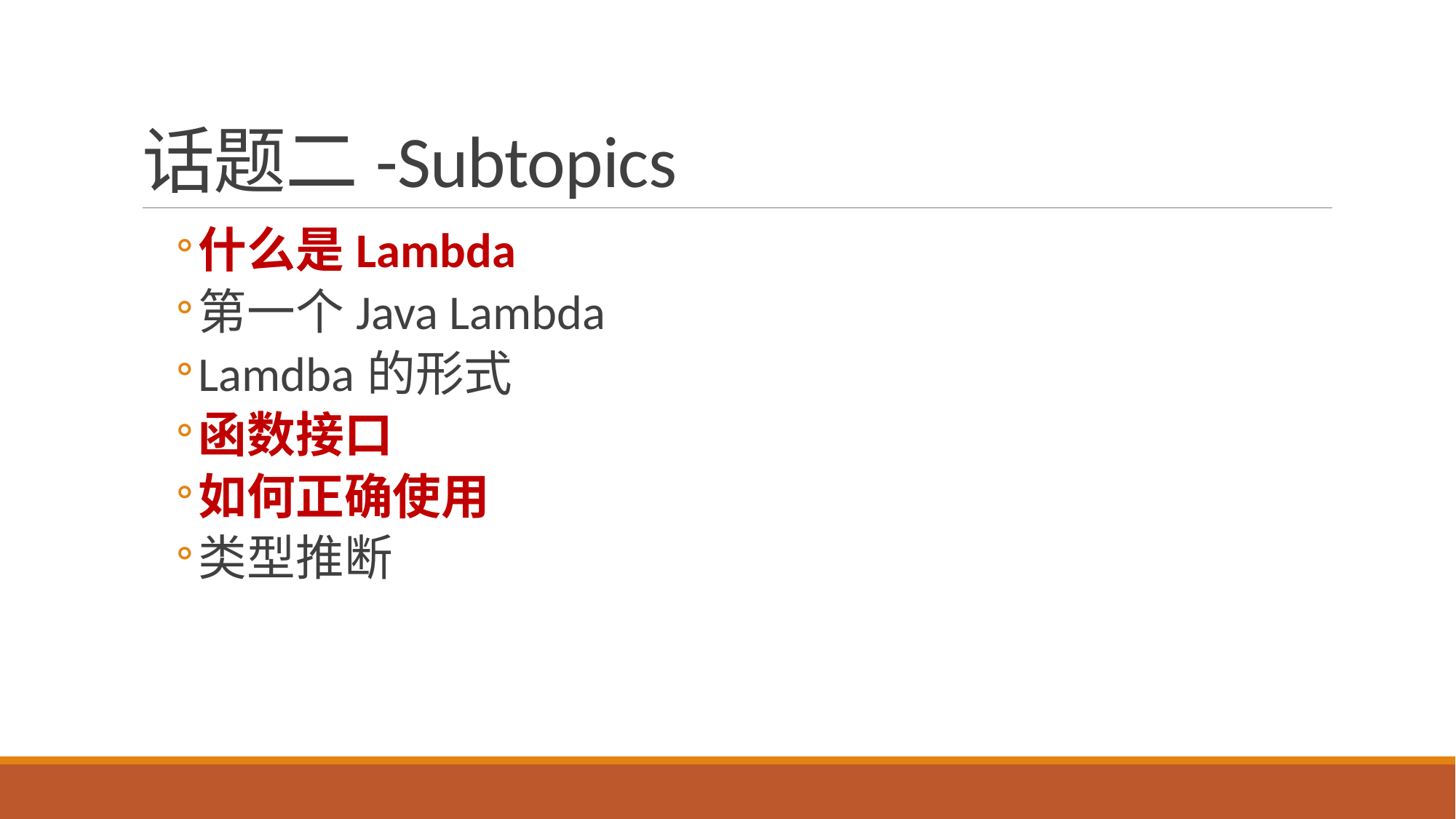

# 话题二-Subtopics
什么是Lambda
第一个Java Lambda
Lamdba的形式
函数接口
如何正确使用
类型推断